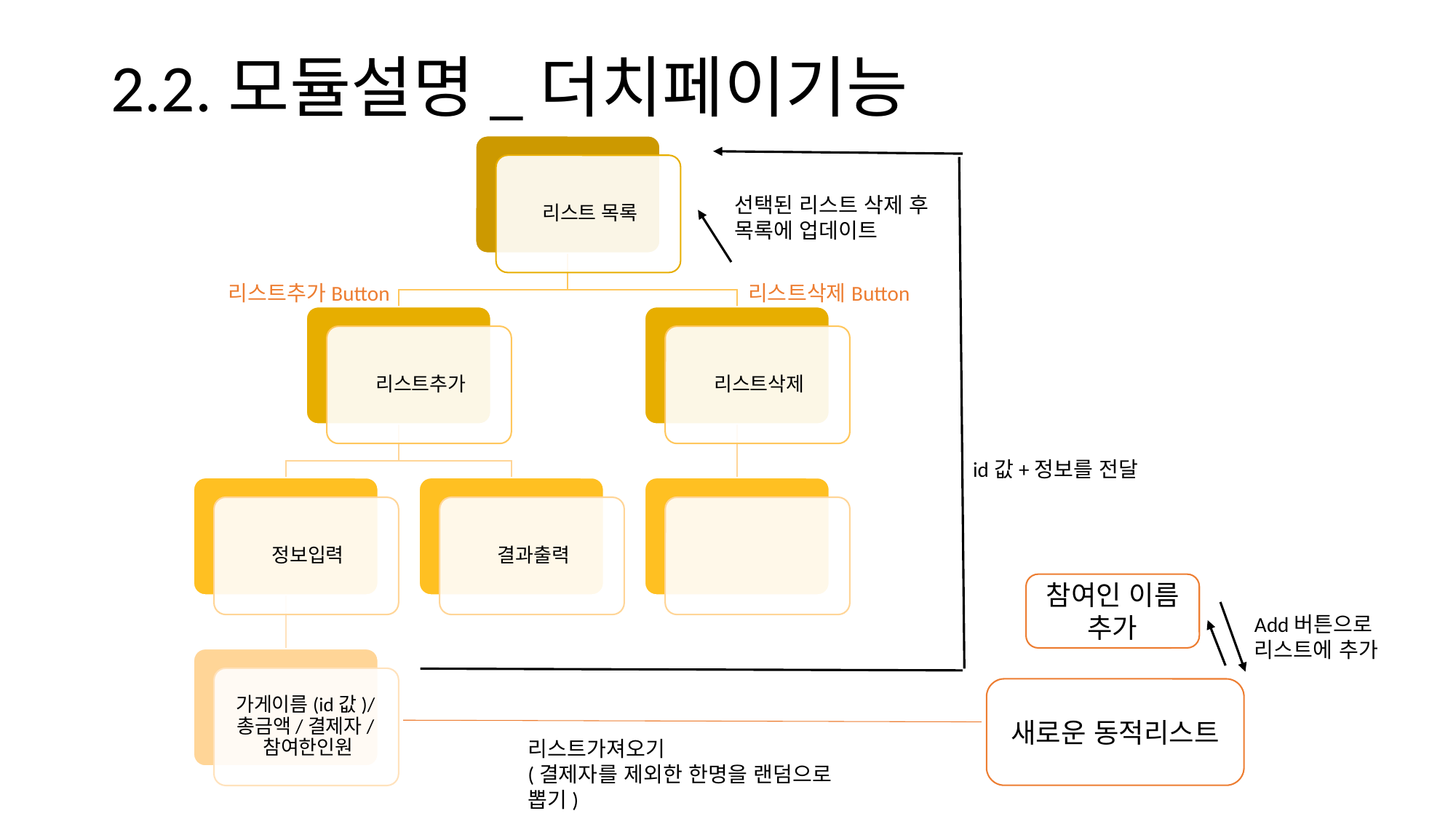

# 2.2.모듈설명_더치페이기능
리스트 목록
리스트추가
정보입력
가게이름(id값)/총금액/결제자/참여한인원
결과출력
리스트삭제

선택된 리스트 삭제 후
목록에 업데이트
리스트삭제Button
리스트추가Button
id값+정보를 전달
참여인 이름 추가
Add버튼으로
리스트에 추가
새로운 동적리스트
리스트가져오기
(결제자를 제외한 한명을 랜덤으로 뽑기)